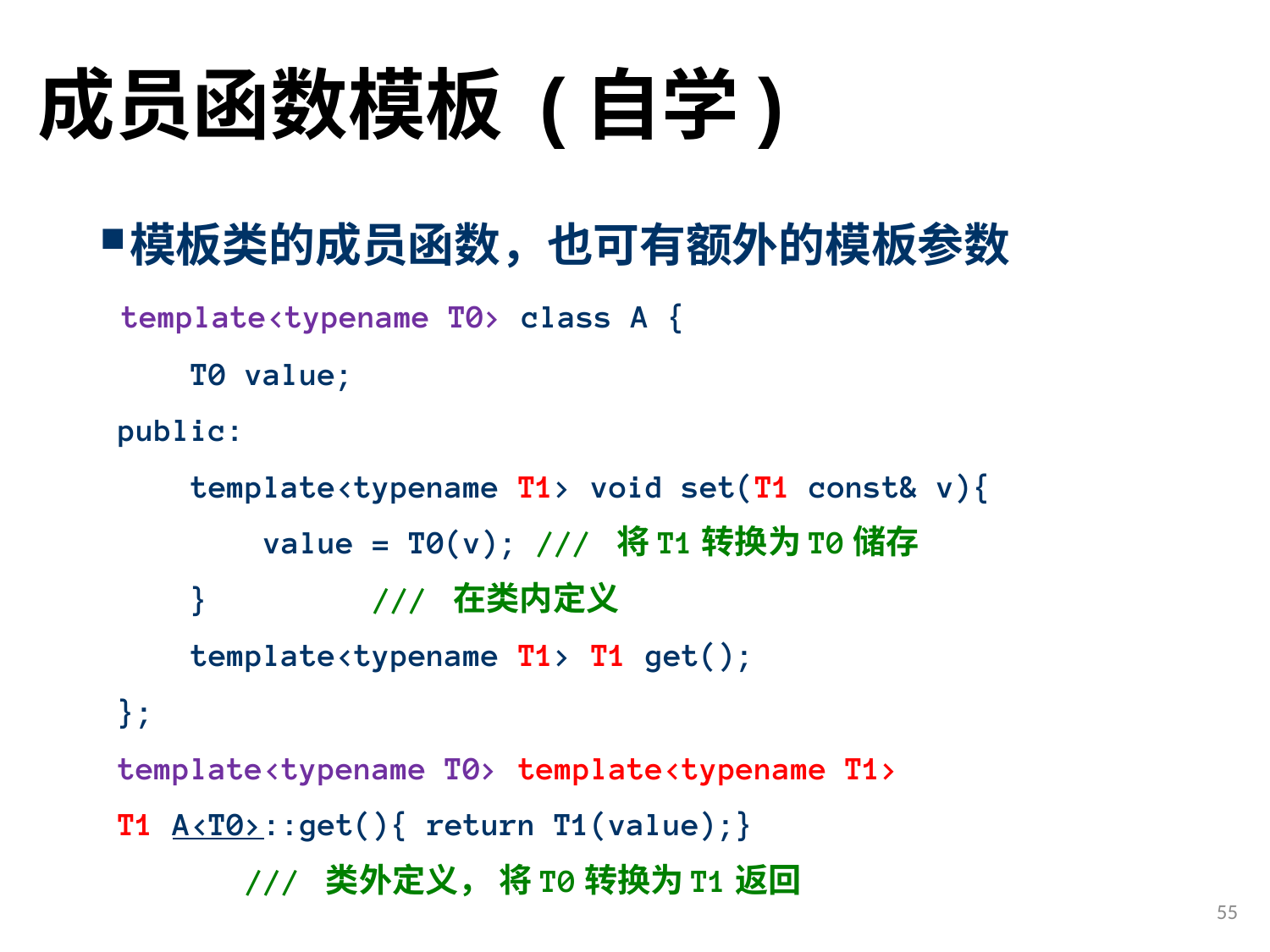

# 成员函数模板 (自学)
模板类的成员函数，也可有额外的模板参数
 template<typename T0> class A {
     T0 value;
 public:
     template<typename T1> void set(T1 const& v){
         value = T0(v); /// 将T1转换为T0储存
     }         /// 在类内定义
     template<typename T1> T1 get();
 };
 template<typename T0> template<typename T1>
 T1 A<T0>::get(){ return T1(value);}
        /// 类外定义， 将T0转换为T1返回
55